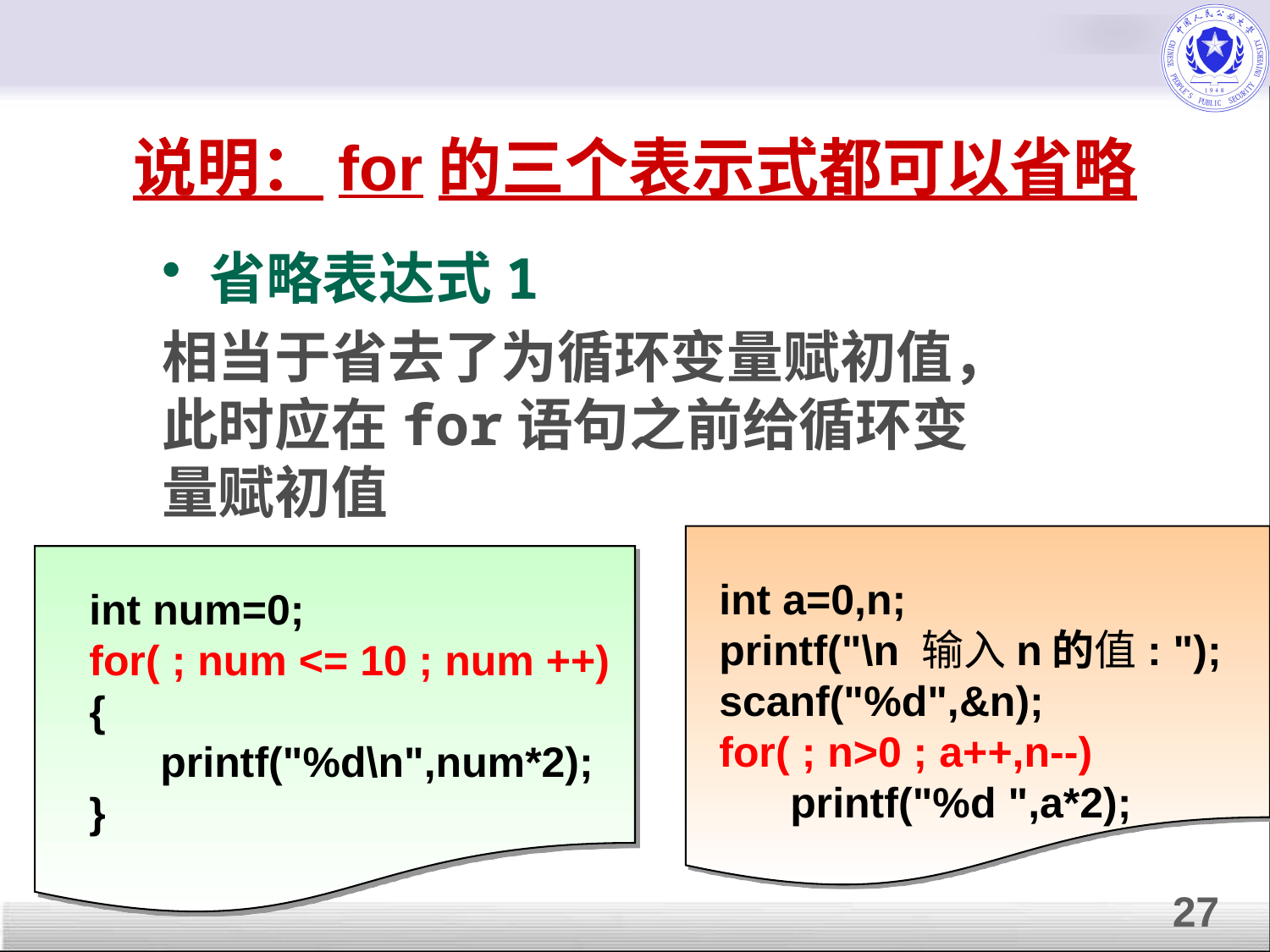

# 说明：for的三个表示式都可以省略

省略表达式1
相当于省去了为循环变量赋初值，此时应在for语句之前给循环变量赋初值

int a=0,n;
printf("\n 输入n的值: ");
scanf("%d",&n);
for( ; n>0 ; a++,n--)
      printf("%d ",a*2);
int num=0;
for( ; num <= 10 ; num ++)
{
      printf("%d\n",num*2);
}